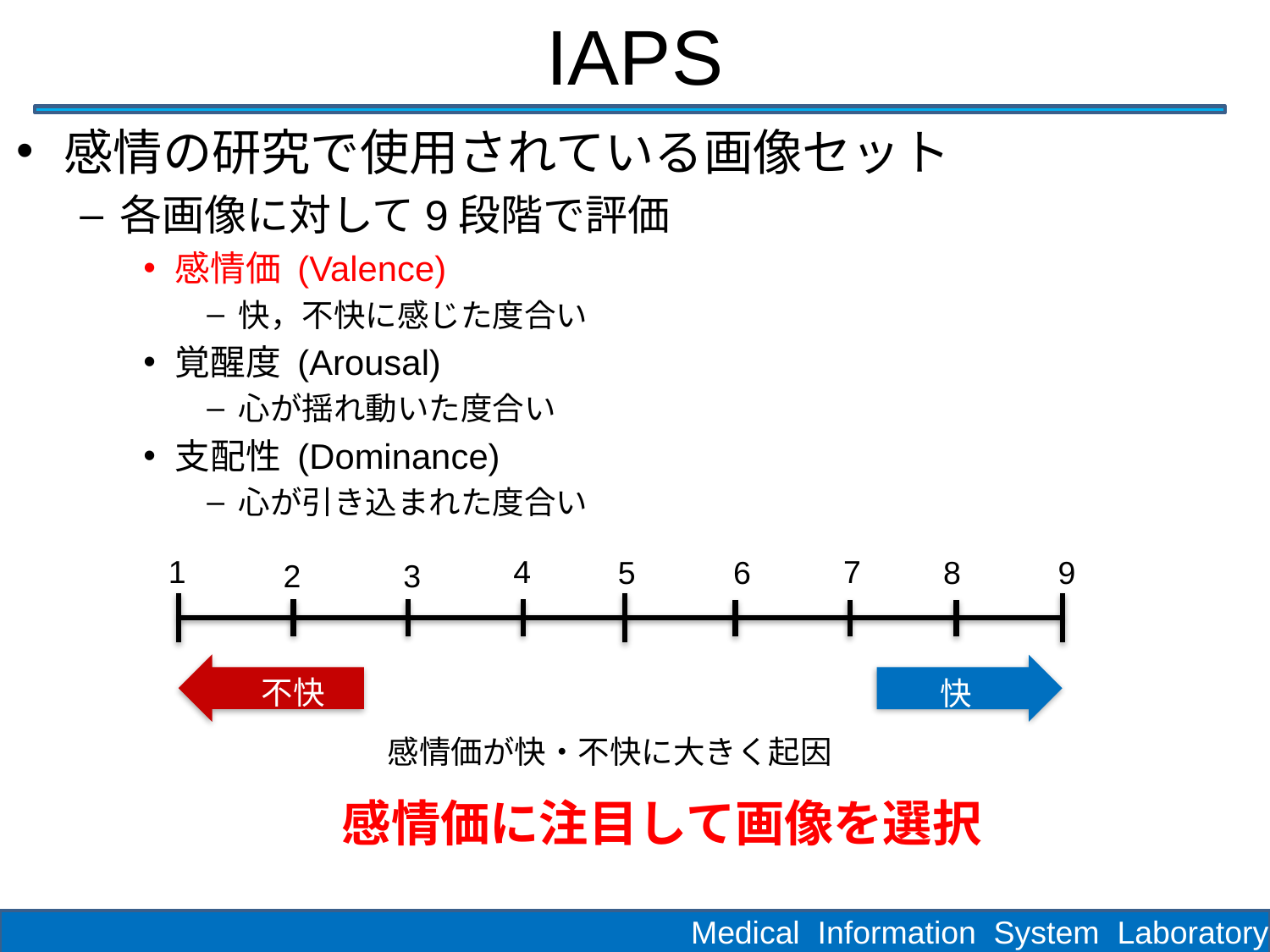

# IAPS
感情の研究で使用されている画像セット
各画像に対して9段階で評価
感情価 (Valence)
快，不快に感じた度合い
覚醒度 (Arousal)
心が揺れ動いた度合い
支配性 (Dominance)
心が引き込まれた度合い

1

不快
快
4
7
5
6
8
9
2
3
感情価が快・不快に大きく起因
感情価に注目して画像を選択